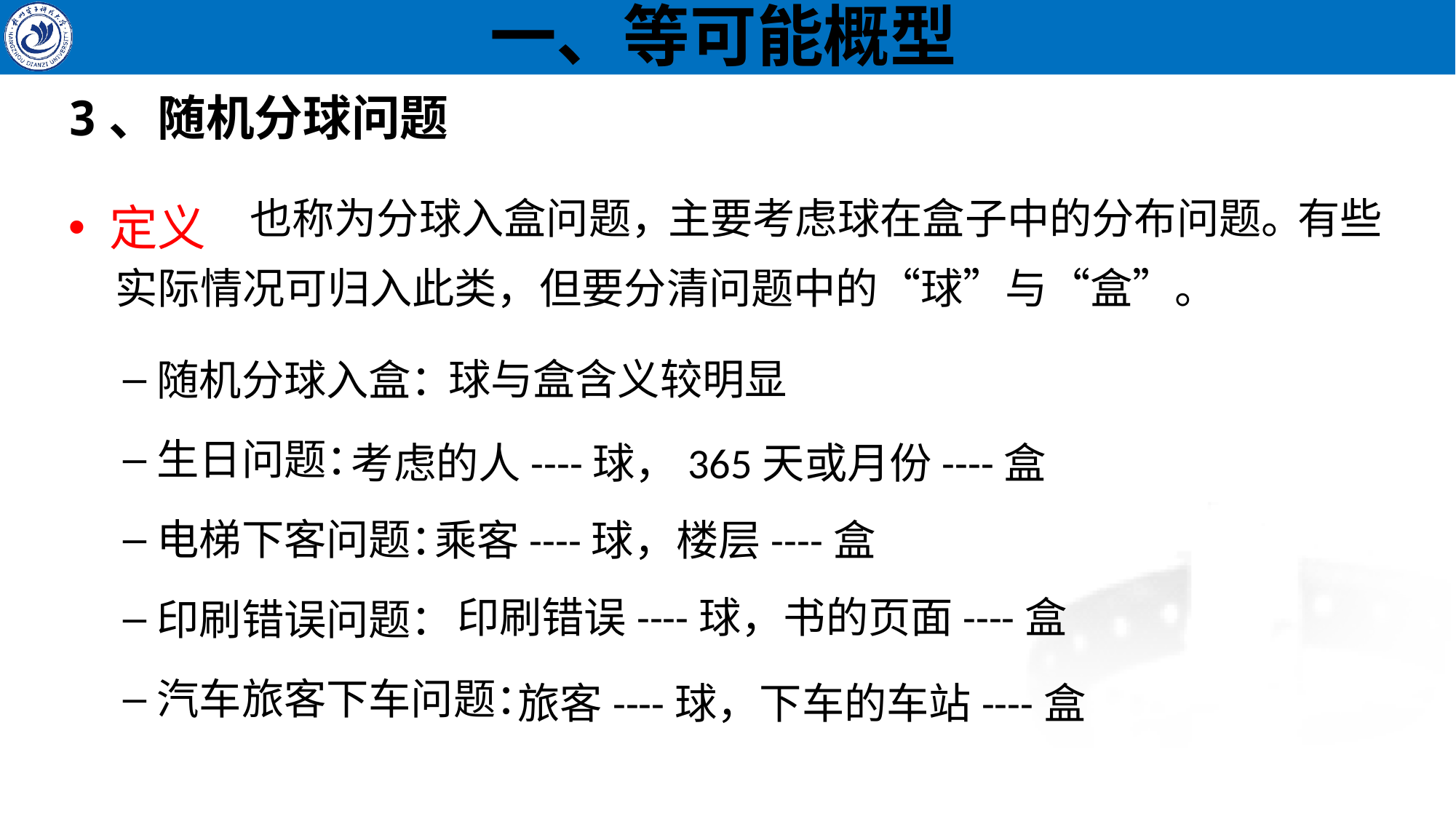

# 一、等可能概型
3、随机分球问题
定义

随机分球入盒：
生日问题：
电梯下客问题：
印刷错误问题：
汽车旅客下车问题：

也称为分球入盒问题，
主要考虑球在盒子中的分布问题。
有些
实际情况可归入此类，但要分清问题中的“球”与“盒”。
球与盒含义较明显
考虑的人----球，365天或月份----盒
乘客----球，楼层----盒
印刷错误----球，书的页面----盒
旅客----球，下车的车站----盒